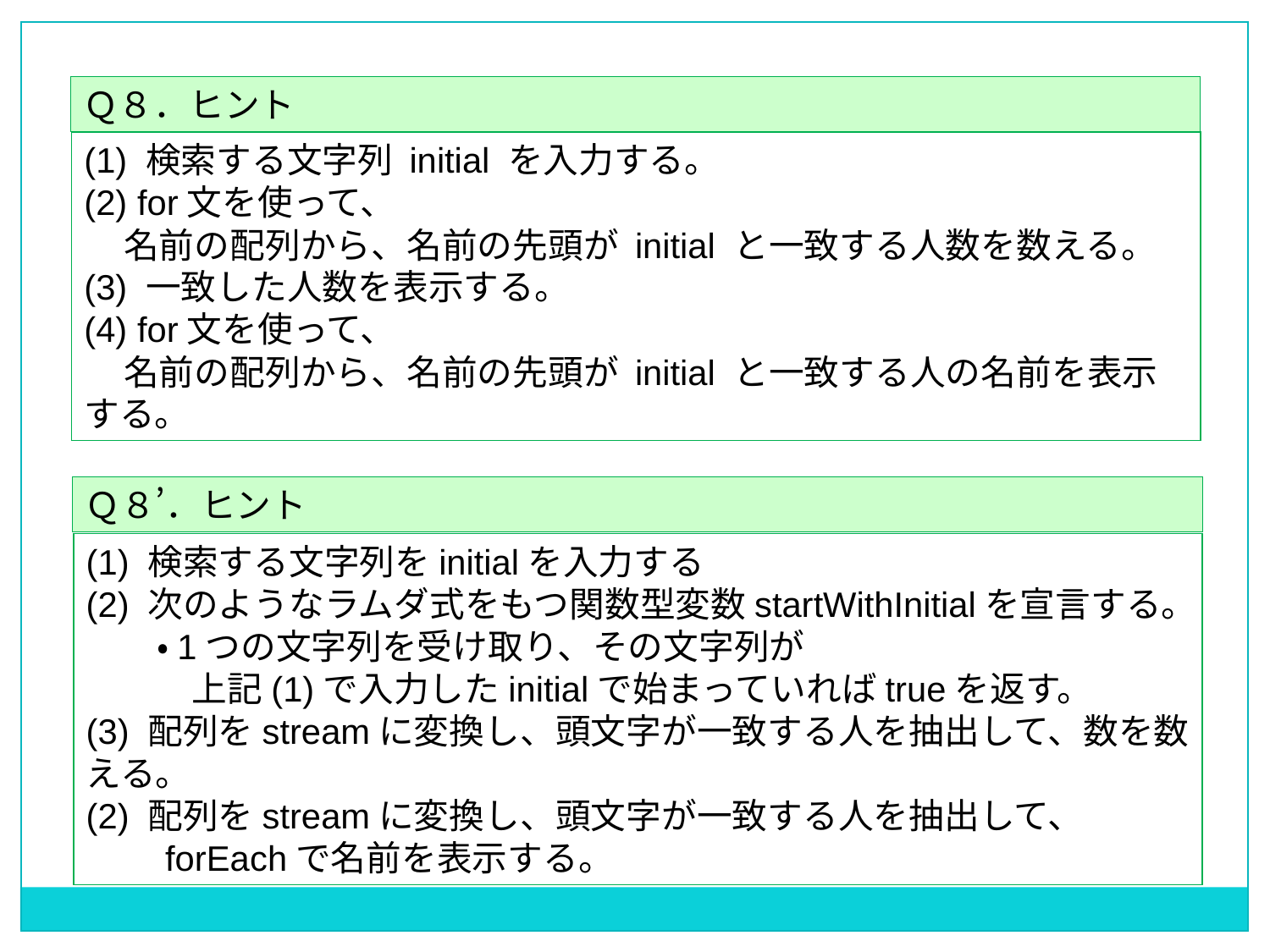

Ｑ８．ヒント
(1) 検索する文字列 initial を入力する。
(2) for文を使って、
    名前の配列から、名前の先頭が initial と一致する人数を数える。
(3) 一致した人数を表示する。
(4) for文を使って、
    名前の配列から、名前の先頭が initial と一致する人の名前を表示する。
Ｑ８’．ヒント
(1) 検索する文字列をinitialを入力する
(2) 次のようなラムダ式をもつ関数型変数startWithInitialを宣言する。
　　・1つの文字列を受け取り、その文字列が
　　　上記(1)で入力したinitialで始まっていればtrueを返す。
(3) 配列をstreamに変換し、頭文字が一致する人を抽出して、数を数える。
(2) 配列をstreamに変換し、頭文字が一致する人を抽出して、
　　forEachで名前を表示する。